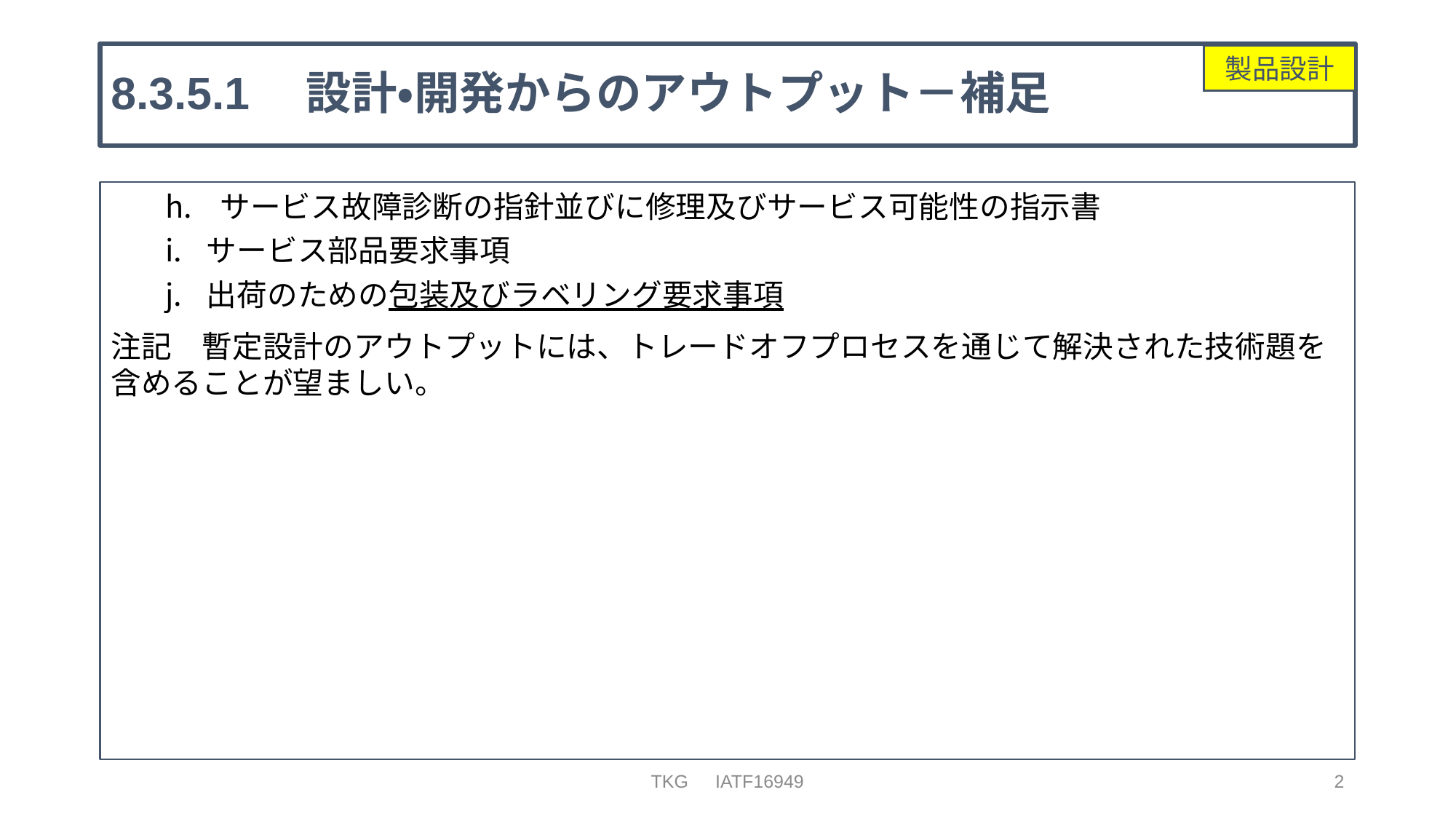

# 8.3.5.1　設計・開発からのアウトプット－補足
製品設計
サービス故障診断の指針並びに修理及びサービス可能性の指示書
サービス部品要求事項
出荷のための包装及びラベリング要求事項
注記　暫定設計のアウトプットには、トレードオフプロセスを通じて解決された技術題を含めることが望ましい。
TKG　IATF16949
2